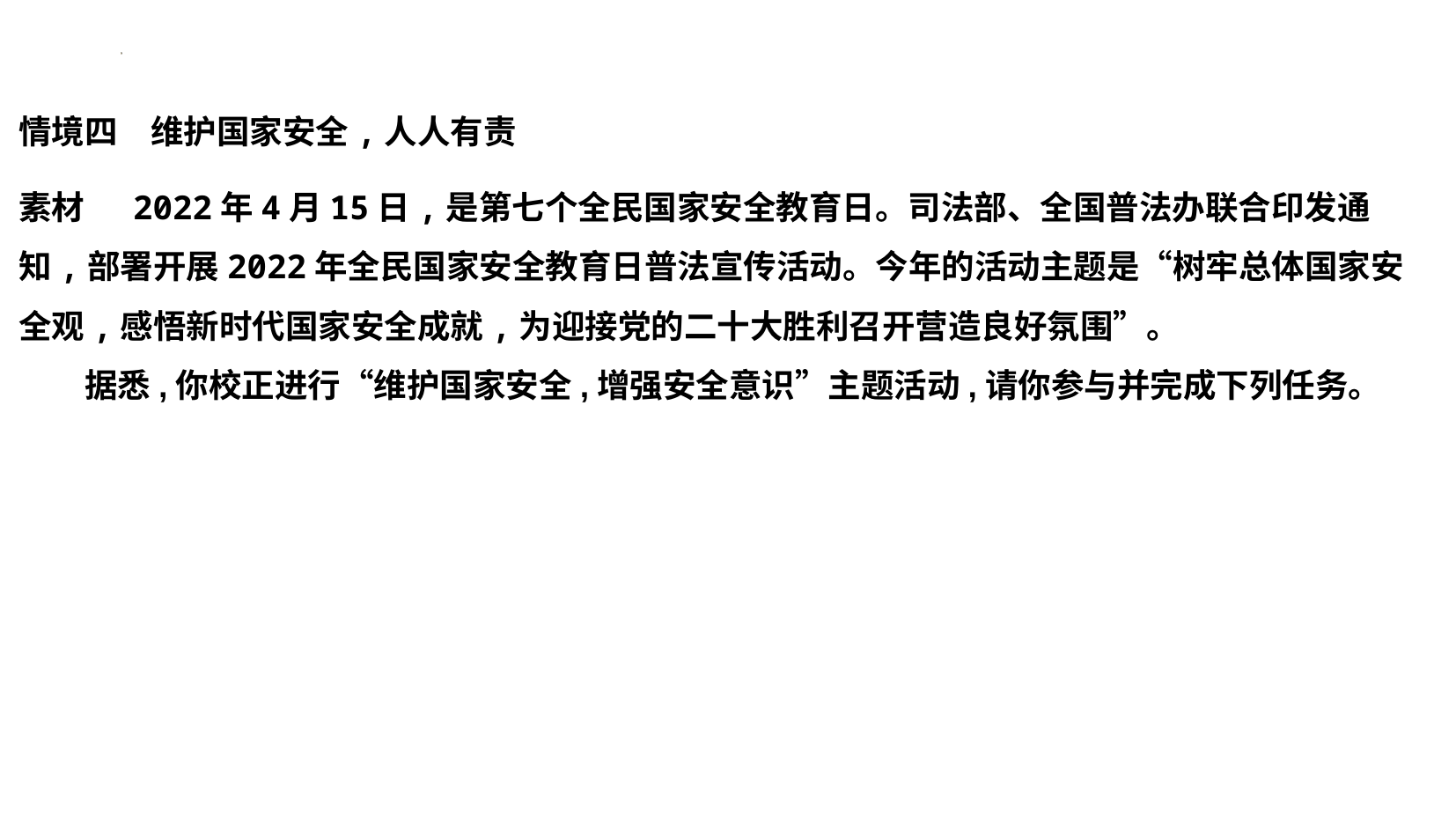

情境四　维护国家安全,人人有责
素材　 2022年4月15日,是第七个全民国家安全教育日。司法部、全国普法办联合印发通知,部署开展2022年全民国家安全教育日普法宣传活动。今年的活动主题是“树牢总体国家安全观,感悟新时代国家安全成就,为迎接党的二十大胜利召开营造良好氛围”。
　　据悉,你校正进行“维护国家安全,增强安全意识”主题活动,请你参与并完成下列任务。